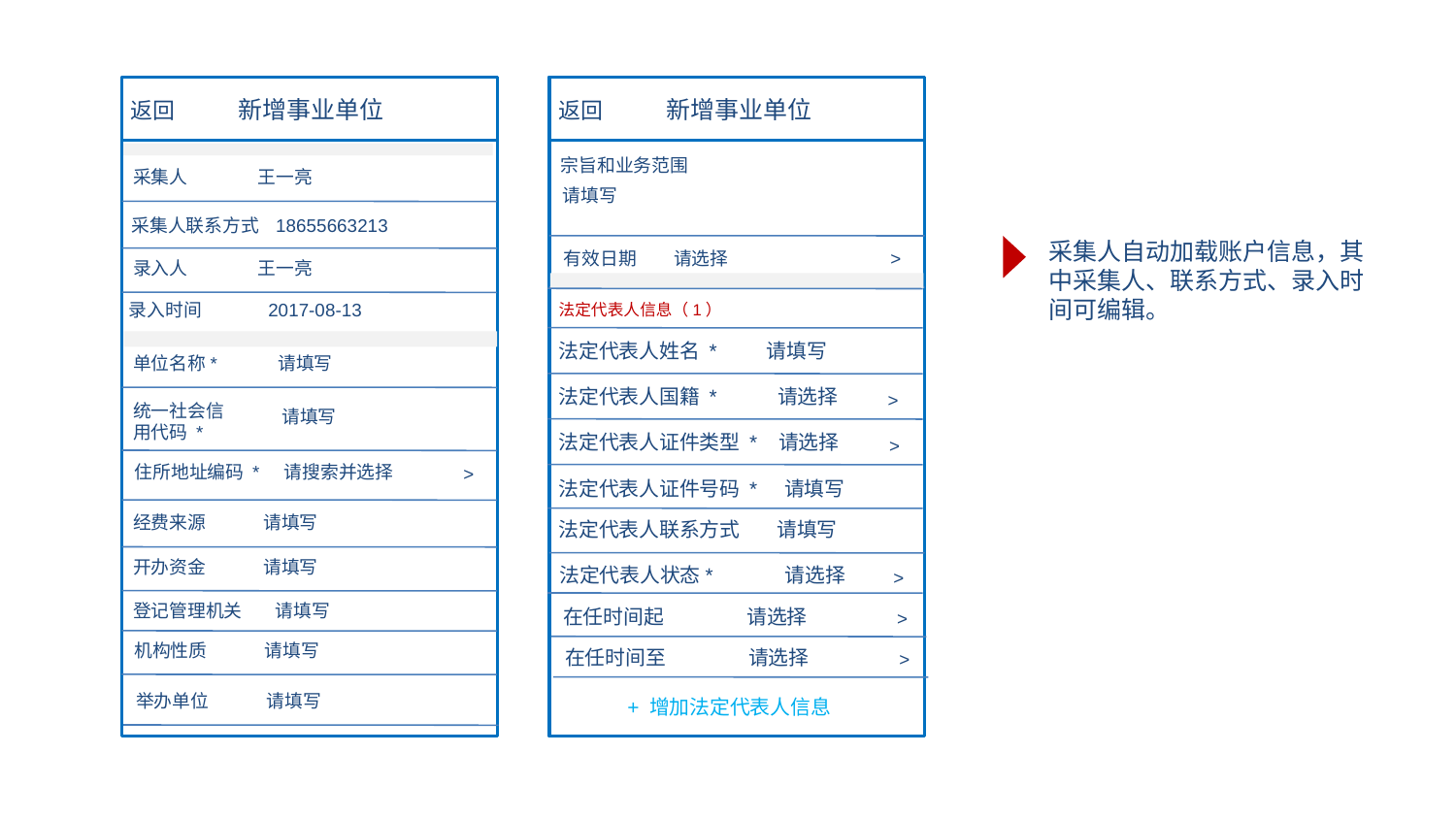

新增事业单位

新增事业单位
返回
返回

宗旨和业务范围
采集人                 王一亮
采集人联系方式   18655663213
录入人                 王一亮
录入时间               2017-08-13
请填写
采集人自动加载账户信息，其中采集人、联系方式、录入时间可编辑。

有效日期         请选择
    >

法定代表人信息（1）

法定代表人姓名 *        请填写
单位名称*           请填写
法定代表人国籍 *          请选择
    >
请填写
统一社会信
用代码 *
法定代表人证件类型 *   请选择
    >
 住所地址编码 *    请搜索并选择
    >
法定代表人证件号码 *    请填写
经费来源              请填写
法定代表人联系方式        请填写
开办资金              请填写

法定代表人状态*            请选择
    >
登记管理机关        请填写
在任时间起                  请选择
    >
机构性质              请填写
在任时间至                  请选择
    >
举办单位              请填写
+ 增加法定代表人信息